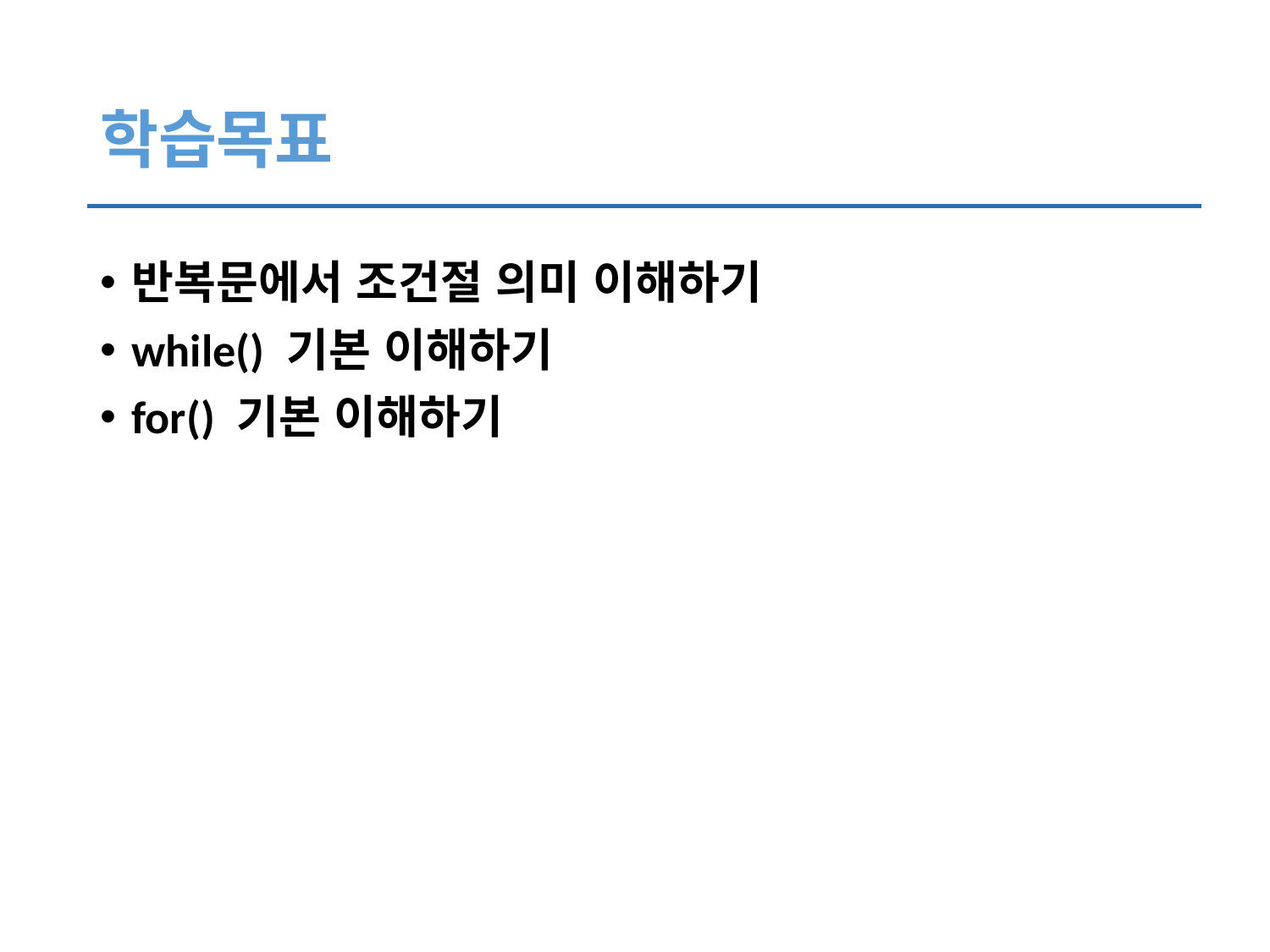

# 학습목표
반복문에서 조건절 의미 이해하기
while() 기본 이해하기
for() 기본 이해하기